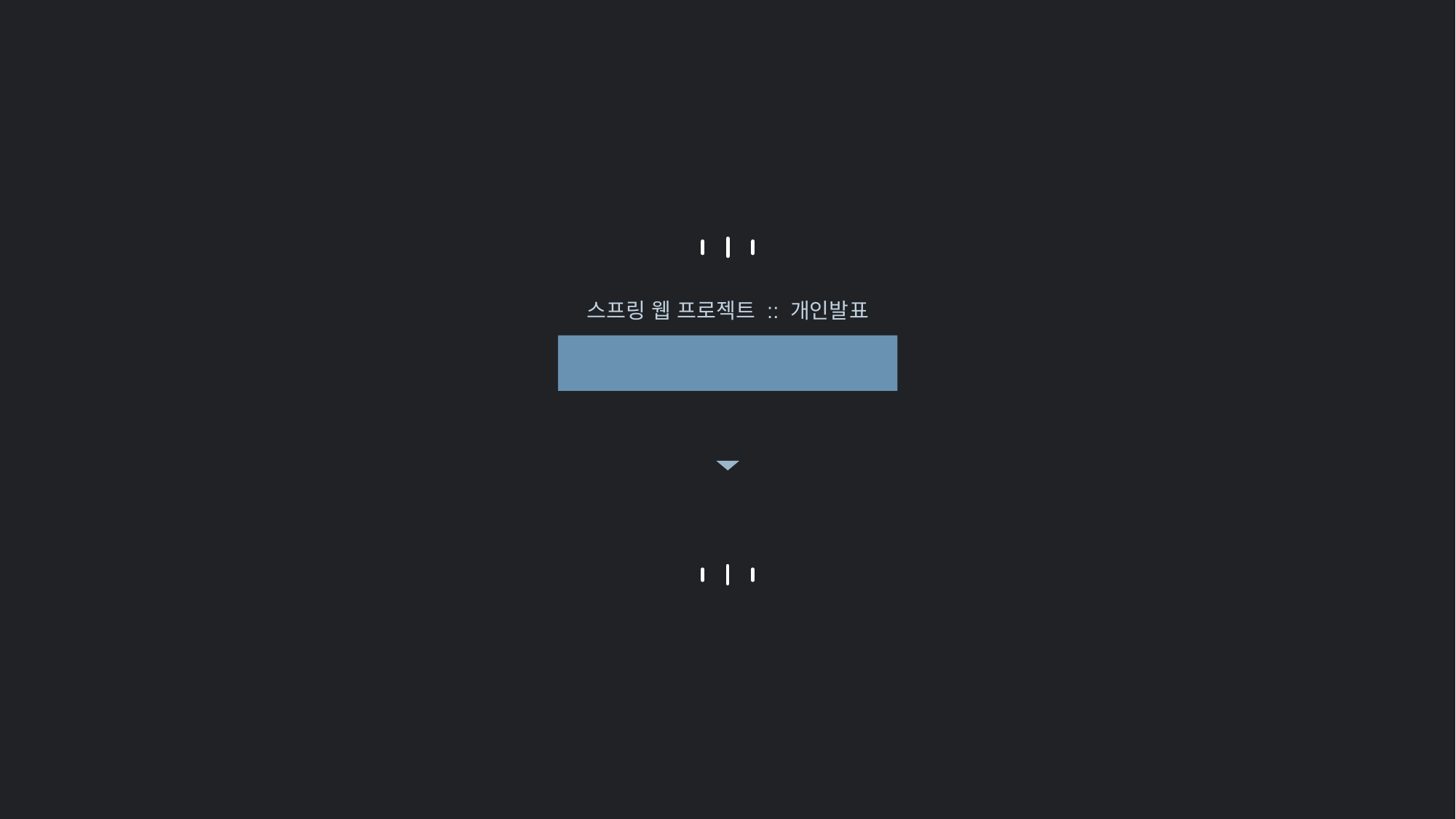

스프링 웹 프로젝트 :: 개인발표
JEONY BAR

I         짠           I

Ktds 12기 김주연